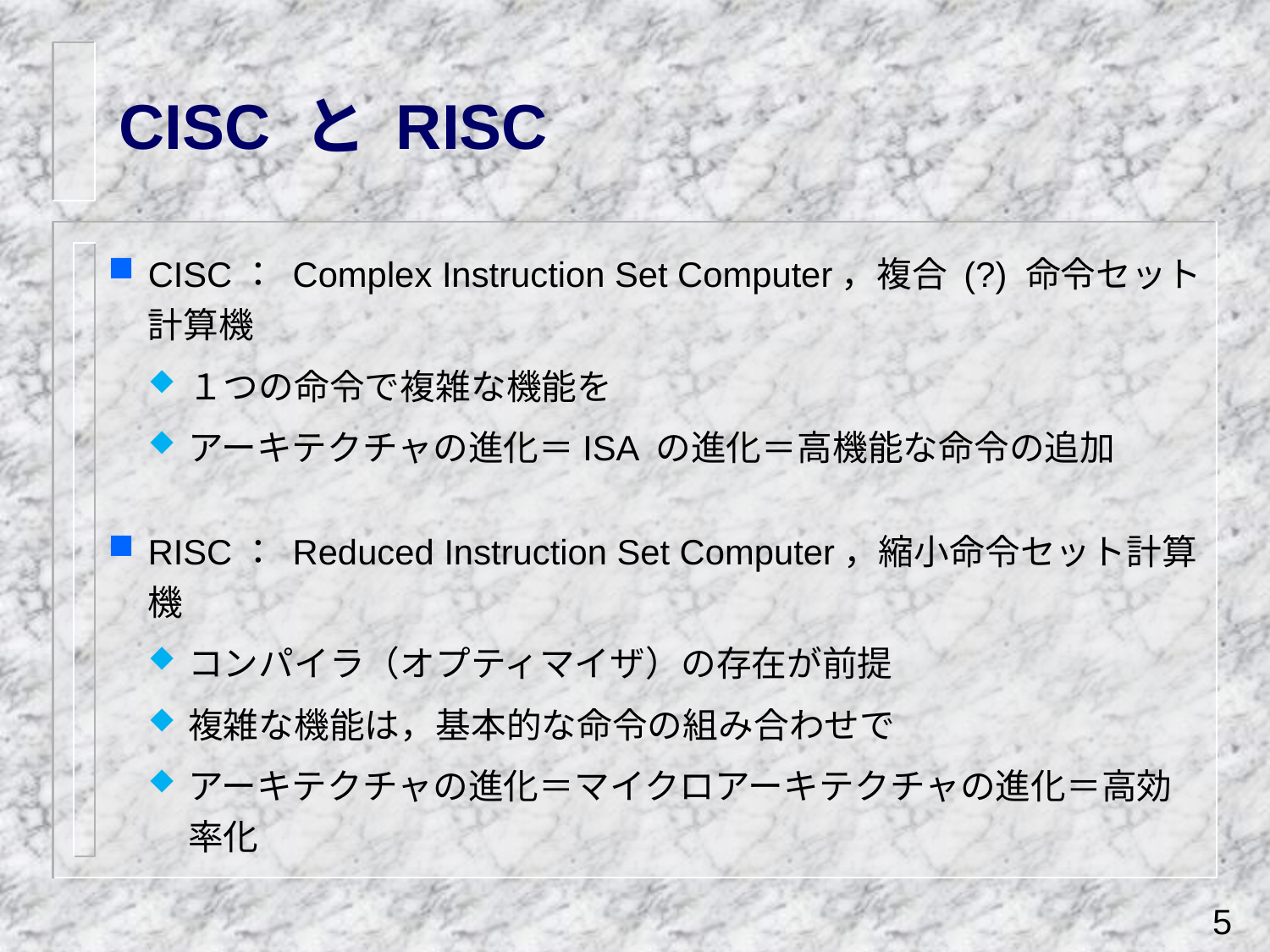

# CISC と RISC
CISC： Complex Instruction Set Computer，複合 (?) 命令セット計算機
１つの命令で複雑な機能を
アーキテクチャの進化＝ISA の進化＝高機能な命令の追加
RISC： Reduced Instruction Set Computer，縮小命令セット計算機
コンパイラ（オプティマイザ）の存在が前提
複雑な機能は，基本的な命令の組み合わせで
アーキテクチャの進化＝マイクロアーキテクチャの進化＝高効率化
5